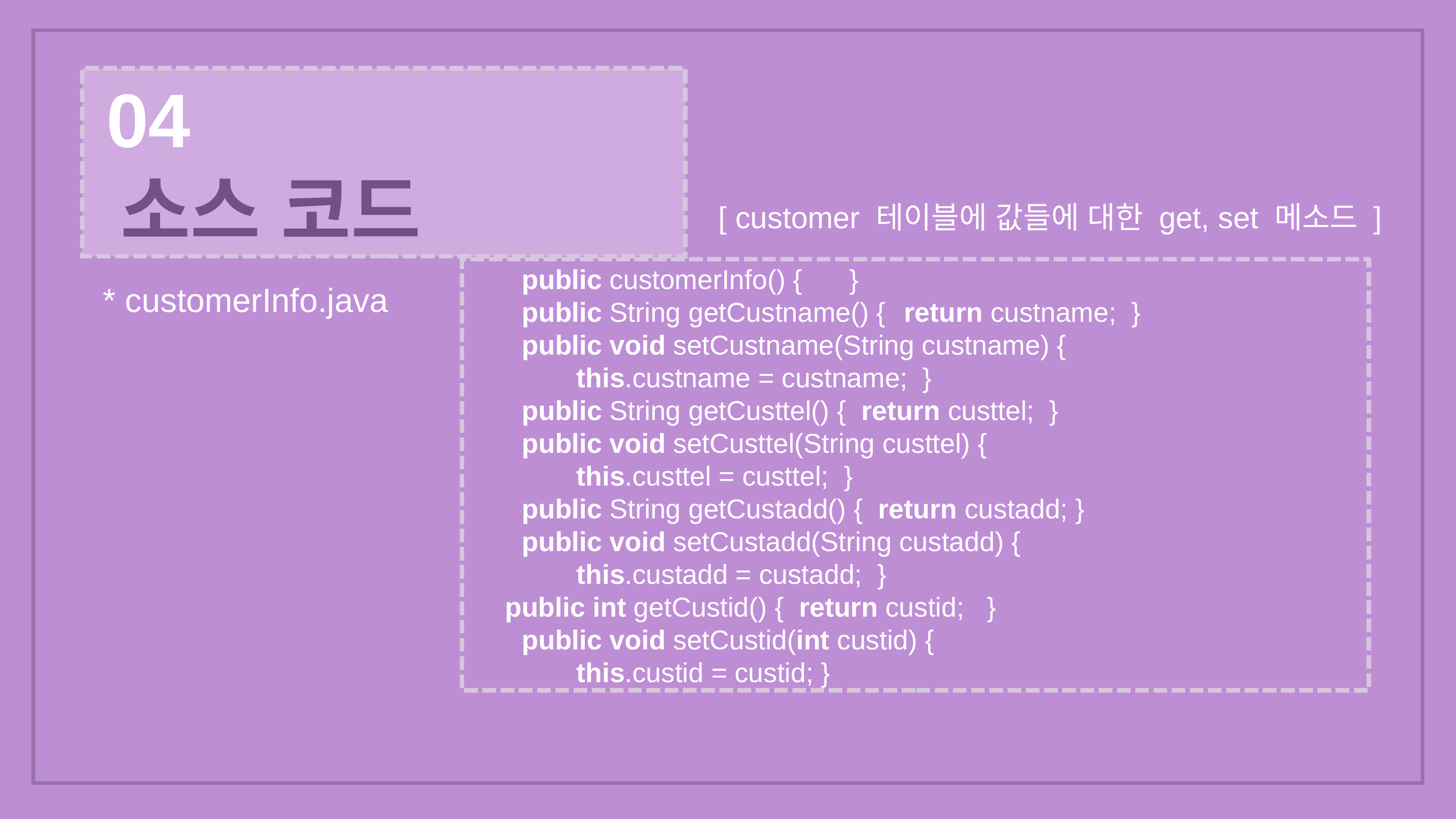

04
 소스 코드
[ customer 테이블에 값들에 대한 get, set 메소드 ]
	public customerInfo() {  	}
 	public String getCustname() {  	return custname;  }
	public void setCustname(String custname) {
		this.custname = custname;  }
 	public String getCusttel() {  return custtel;  }
 	public void setCusttel(String custtel) {
		this.custtel = custtel;  }
 	public String getCustadd() {  return custadd; }
 	public void setCustadd(String custadd) {
		this.custadd = custadd;  }
     public int getCustid() {  return custid;   }
 	public void setCustid(int custid) {
		this.custid = custid; }
* customerInfo.java